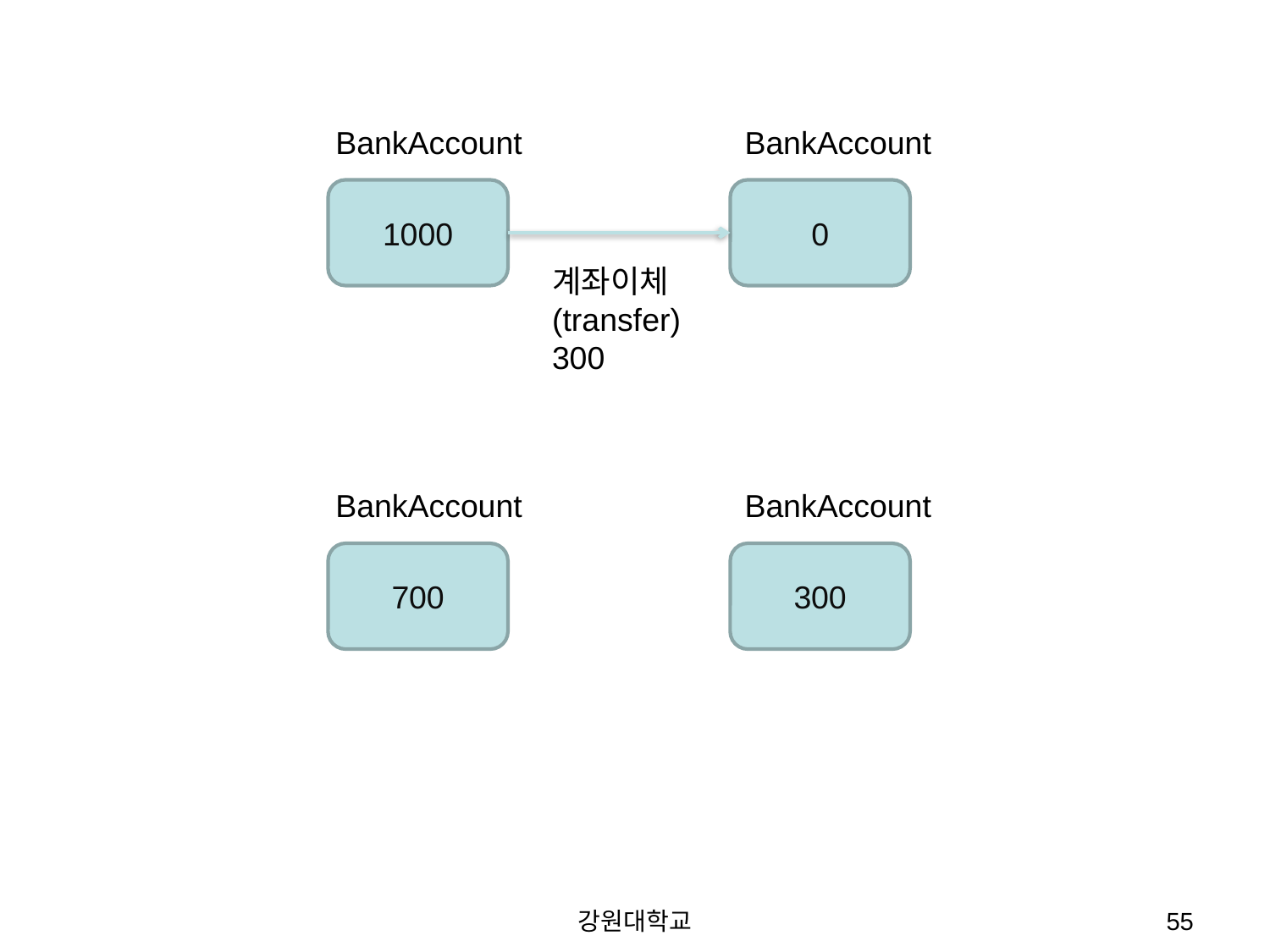

BankAccount
BankAccount
1000
0
계좌이체
(transfer)
300
BankAccount
BankAccount
700
300

강원대학교
55